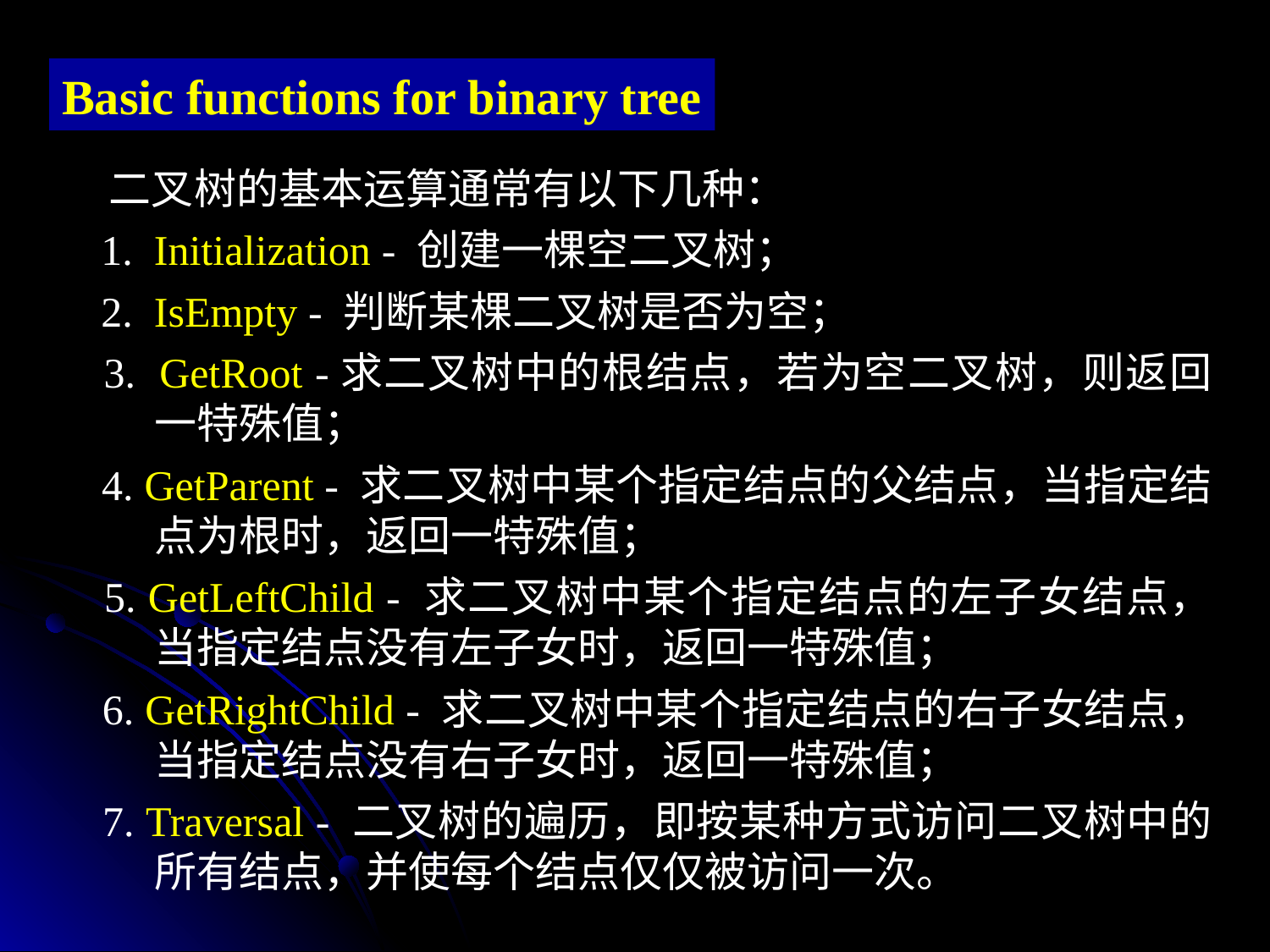

Basic functions for binary tree
  二叉树的基本运算通常有以下几种：
  1.  Initialization - 创建一棵空二叉树；
  2.  IsEmpty - 判断某棵二叉树是否为空；
  3.  GetRoot -求二叉树中的根结点，若为空二叉树，则返回一特殊值；
  4. GetParent - 求二叉树中某个指定结点的父结点，当指定结点为根时，返回一特殊值；
  5. GetLeftChild - 求二叉树中某个指定结点的左子女结点，当指定结点没有左子女时，返回一特殊值；
  6. GetRightChild - 求二叉树中某个指定结点的右子女结点，当指定结点没有右子女时，返回一特殊值；
  7. Traversal - 二叉树的遍历，即按某种方式访问二叉树中的所有结点，并使每个结点仅仅被访问一次。